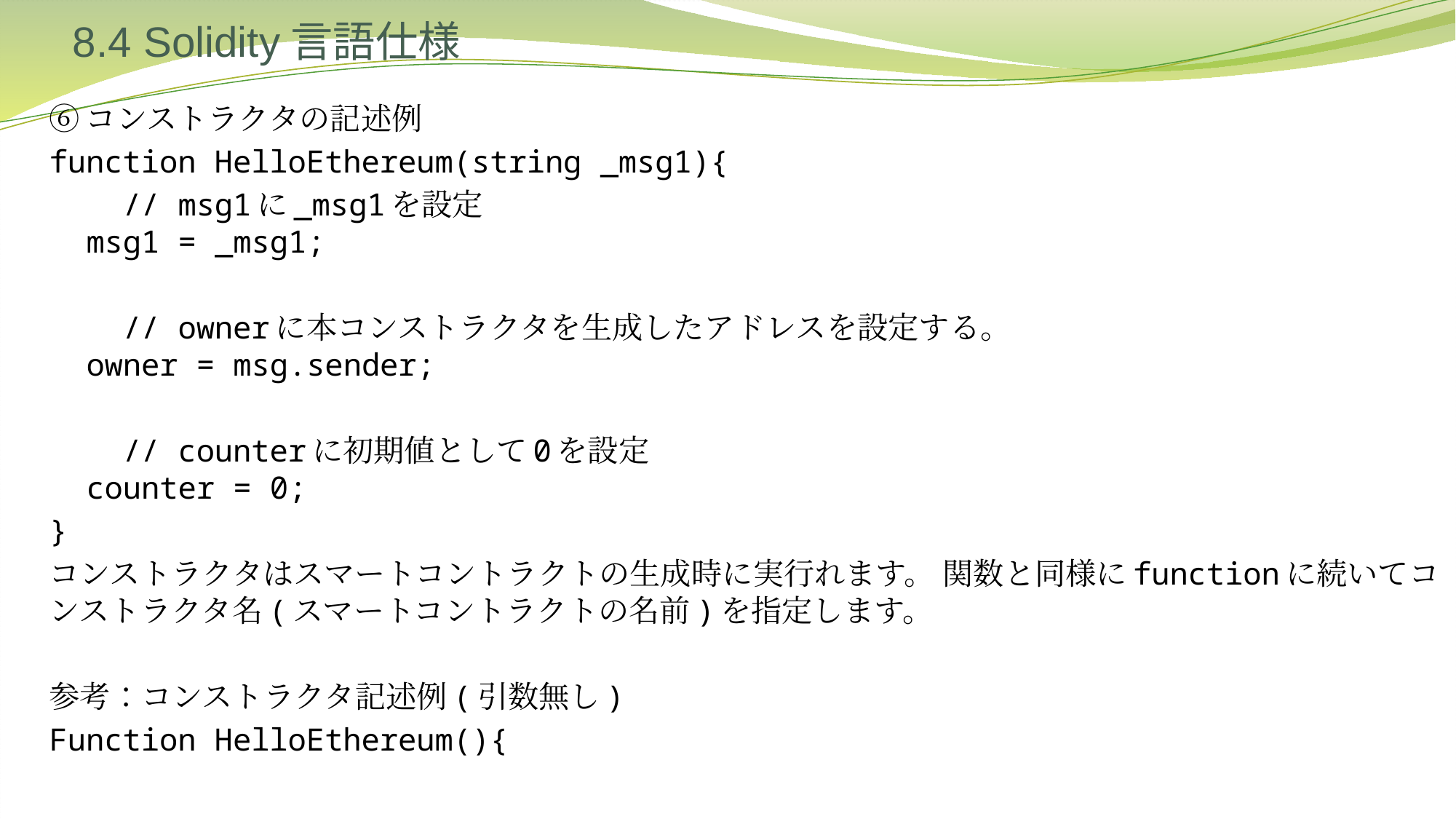

# 8.4 Solidity言語仕様

⑥コンストラクタの記述例
function HelloEthereum(string _msg1){
    // msg1に_msg1を設定
    msg1 = _msg1;

    // ownerに本コンストラクタを生成したアドレスを設定する。
    owner = msg.sender;

    // counterに初期値として0を設定
    counter = 0;
}
コンストラクタはスマートコントラクトの生成時に実行れます。 関数と同様にfunctionに続いてコンストラクタ名(スマートコントラクトの名前)を指定します。

参考：コンストラクタ記述例(引数無し)
Function HelloEthereum(){